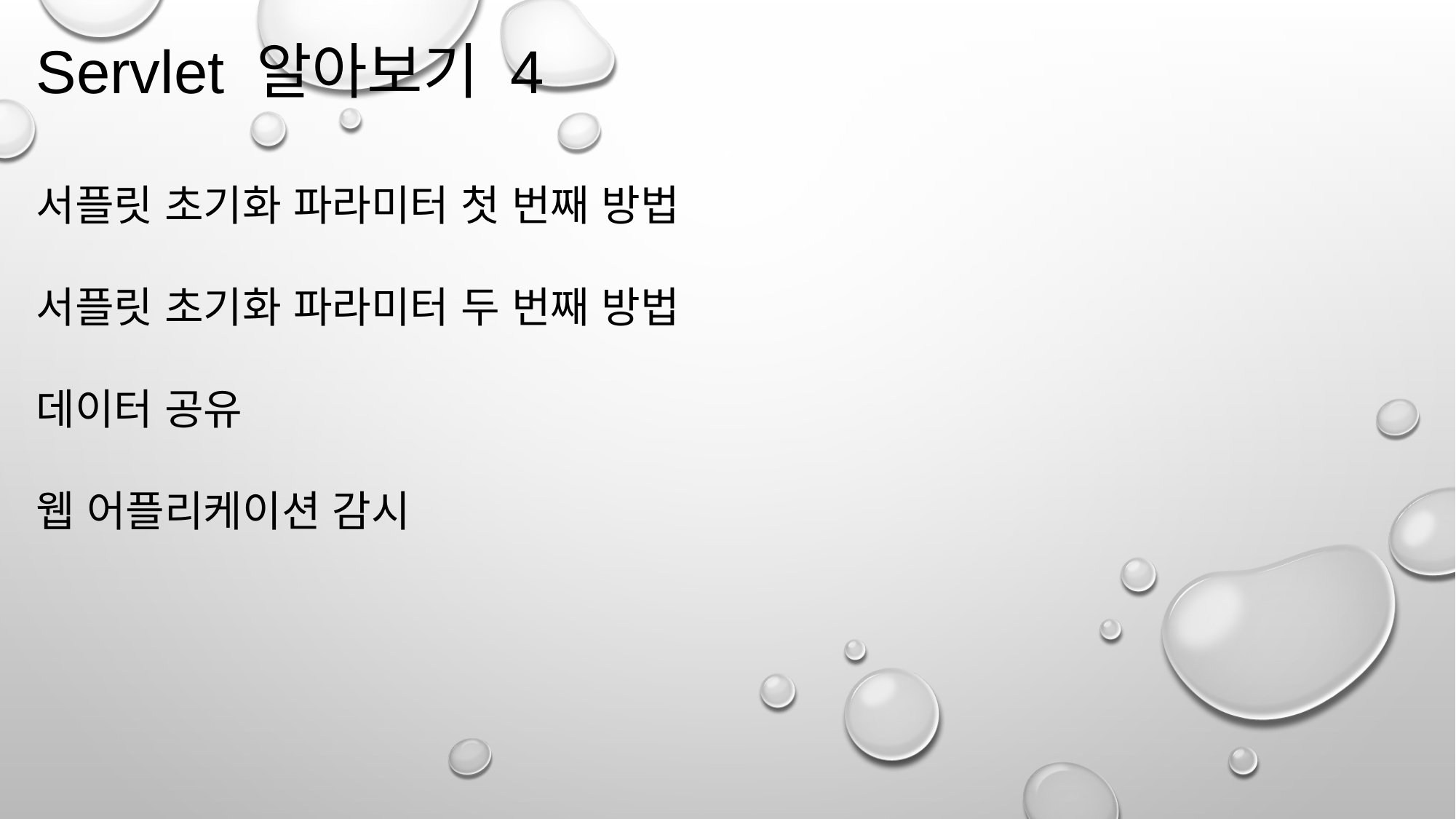

Servlet 알아보기 4

서플릿 초기화 파라미터 첫 번째 방법

서플릿 초기화 파라미터 두 번째 방법

데이터 공유

웹 어플리케이션 감시